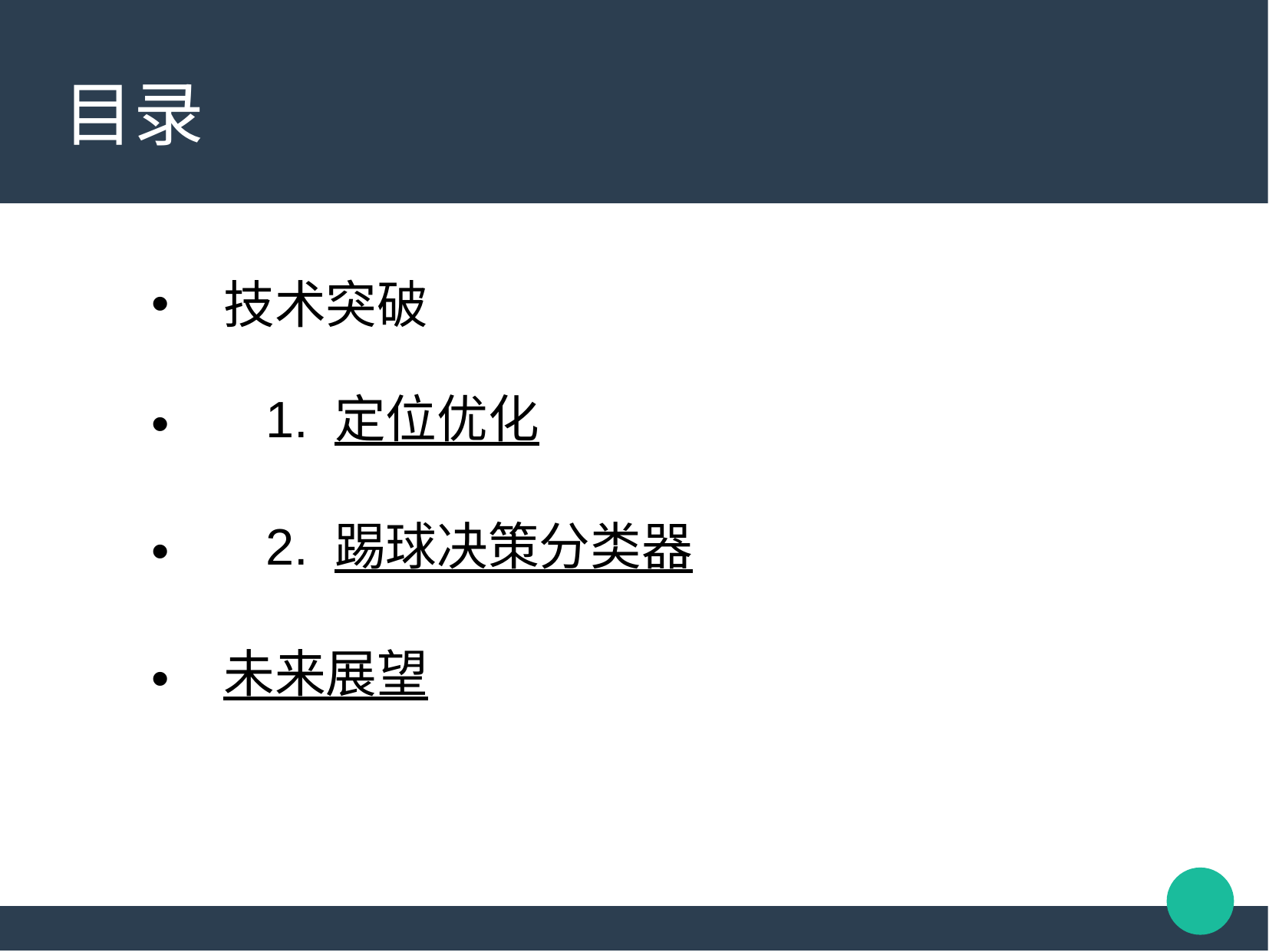

目录
# 技术突破
      1. 定位优化
      2. 踢球决策分类器
未来展望